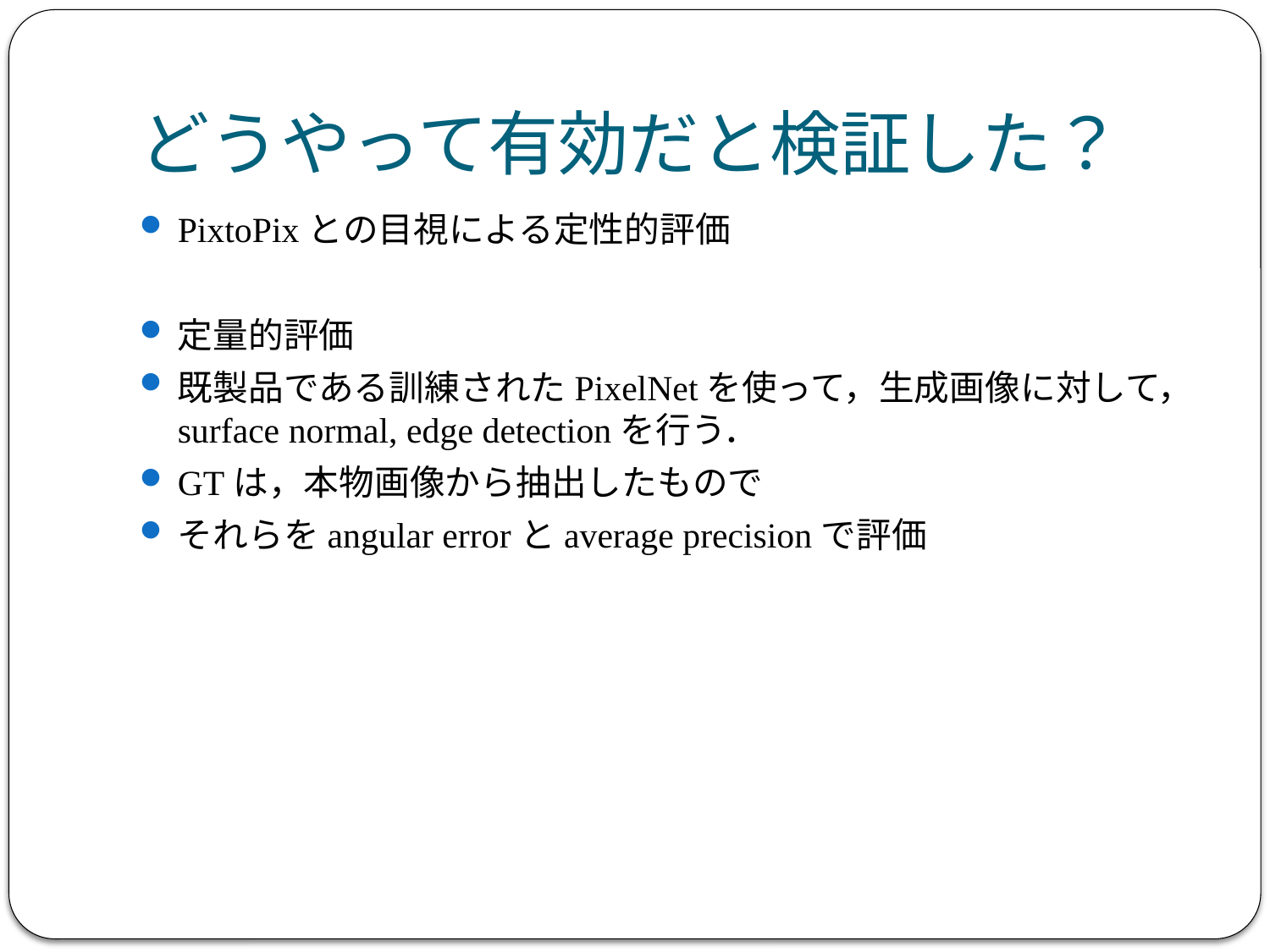

# どうやって有効だと検証した？
PixtoPixとの目視による定性的評価

定量的評価
既製品である訓練されたPixelNetを使って，生成画像に対して，surface normal, edge detectionを行う．
GTは，本物画像から抽出したもので
それらをangular errorとaverage precisionで評価